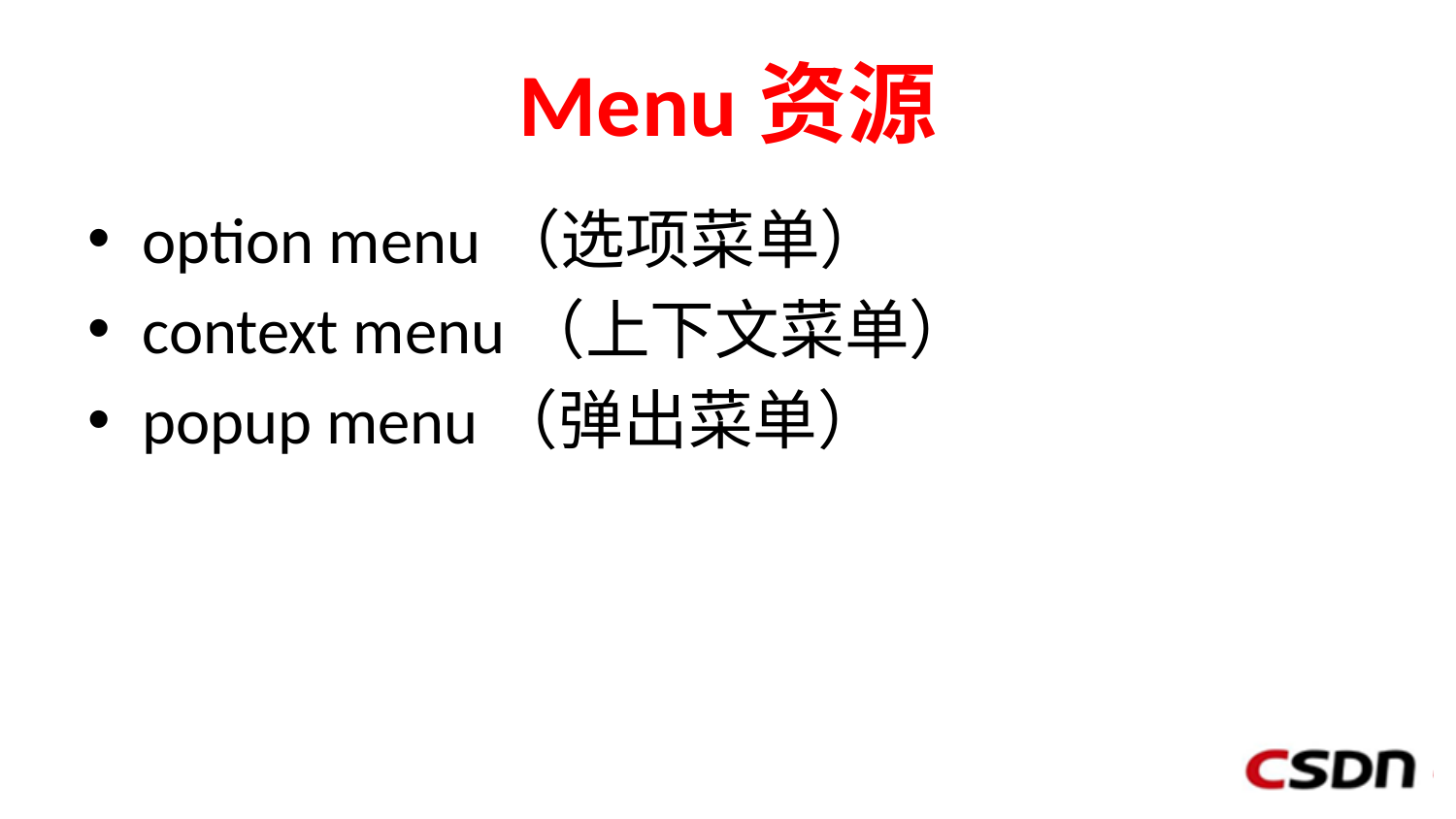

# Menu资源
option menu（选项菜单）
context menu（上下文菜单）
popup menu（弹出菜单）